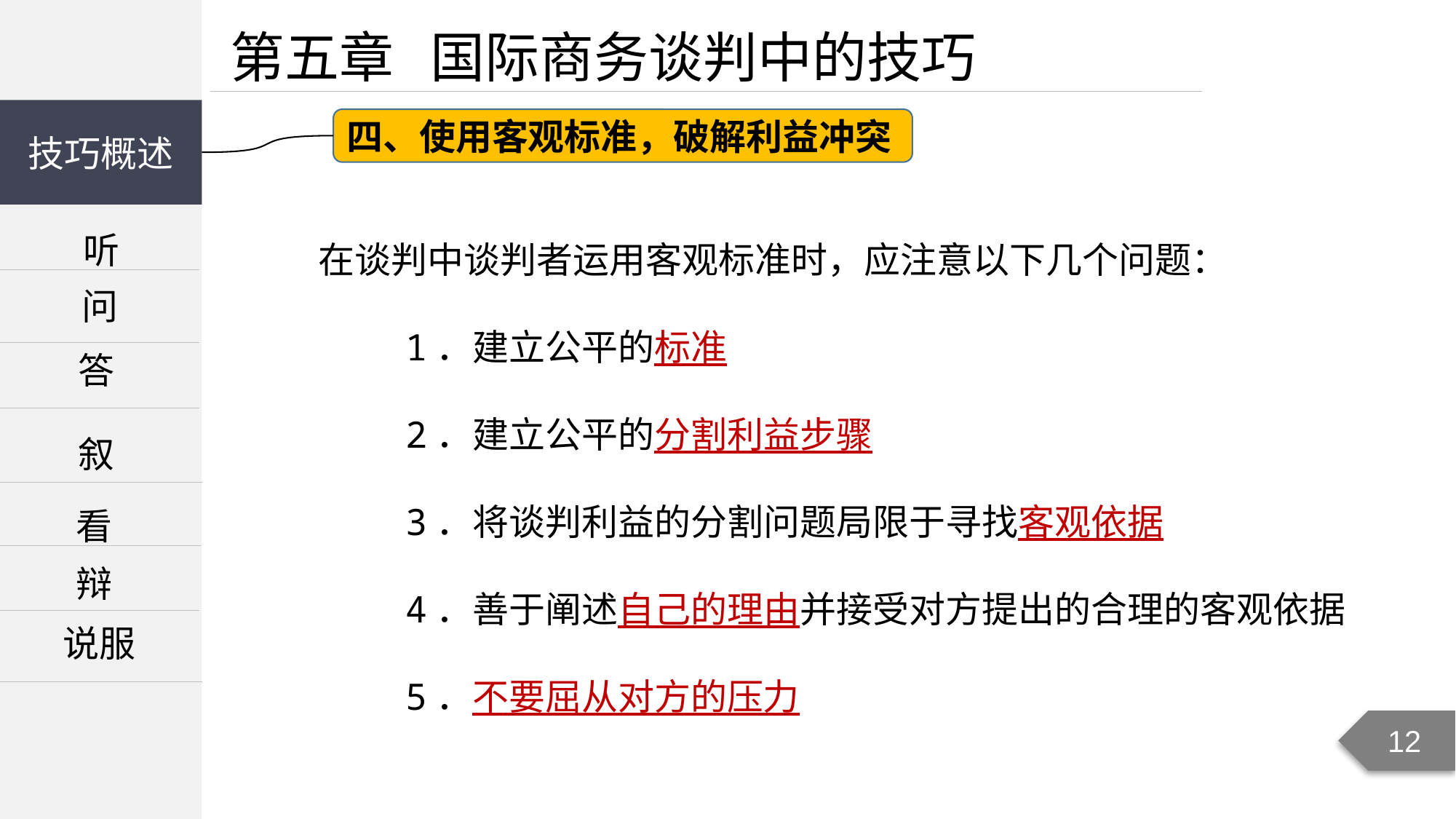

第五章   国际商务谈判中的技巧
技巧概述
四、使用客观标准，破解利益冲突
在谈判中谈判者运用客观标准时，应注意以下几个问题：
    1．建立公平的标准
    2．建立公平的分割利益步骤
    3．将谈判利益的分割问题局限于寻找客观依据
    4．善于阐述自己的理由并接受对方提出的合理的客观依据
    5．不要屈从对方的压力
听
问
答
叙
看
辩
说服
12